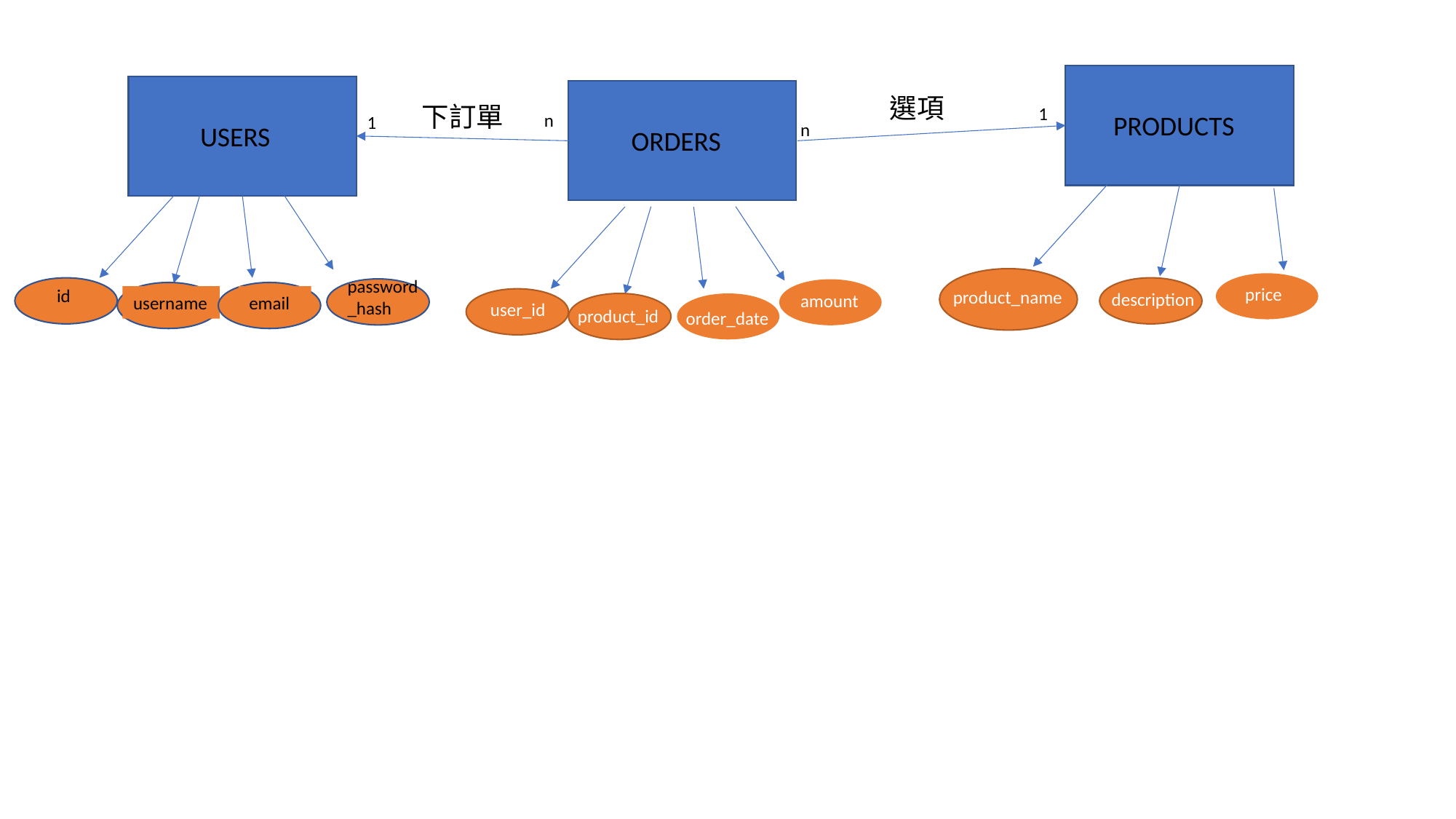

PRODUCTS

USERS

ORDERS
選項
下訂單
1
n
1
n

product_name
password
_hash

price

id

description

amount

username

email

user_id

product_id

order_date